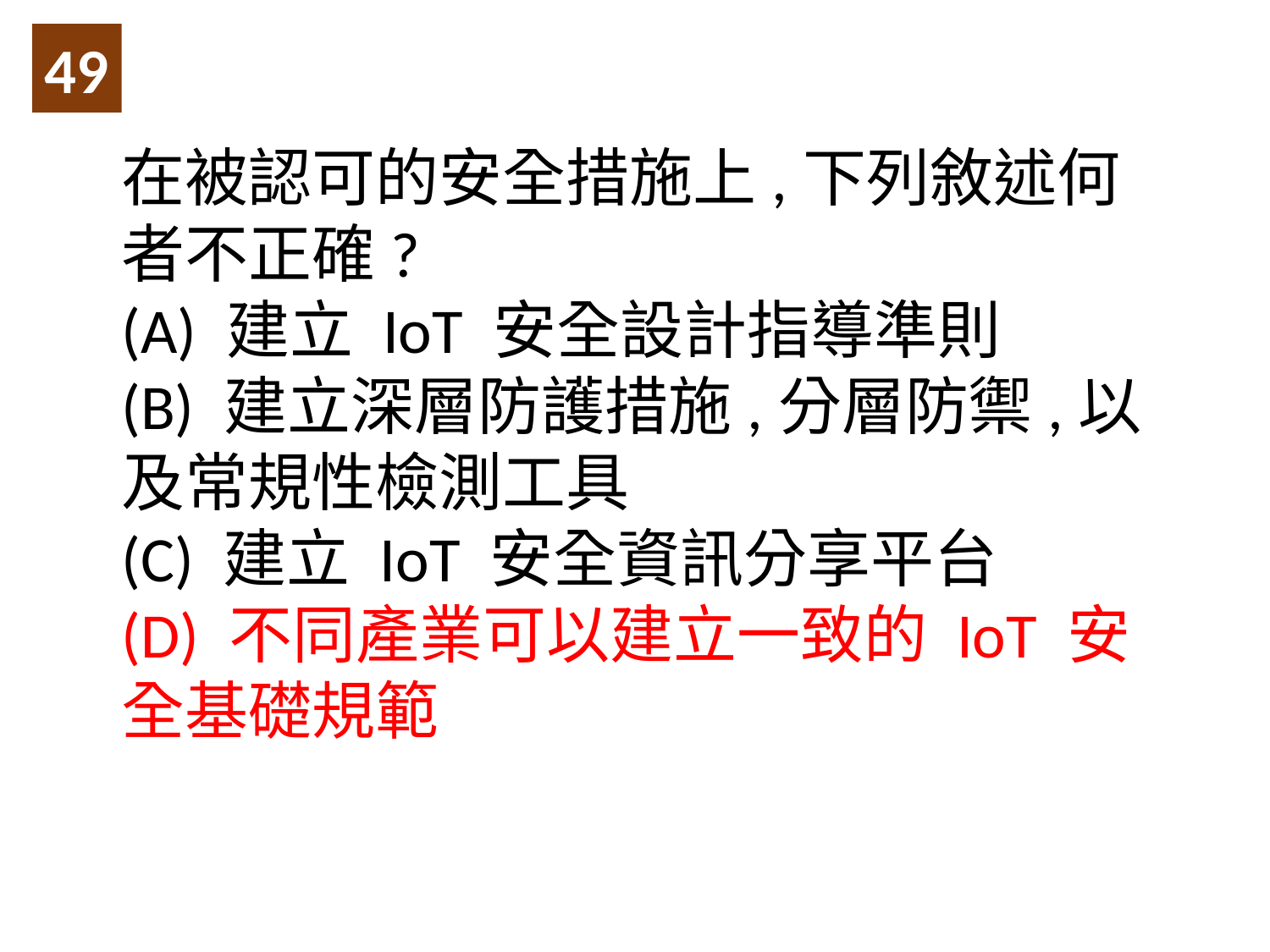

49
在被認可的安全措施上,下列敘述何者不正確?
(A) 建立 IoT 安全設計指導準則
(B) 建立深層防護措施,分層防禦,以及常規性檢測工具
(C) 建立 IoT 安全資訊分享平台
(D) 不同產業可以建立一致的 IoT 安全基礎規範